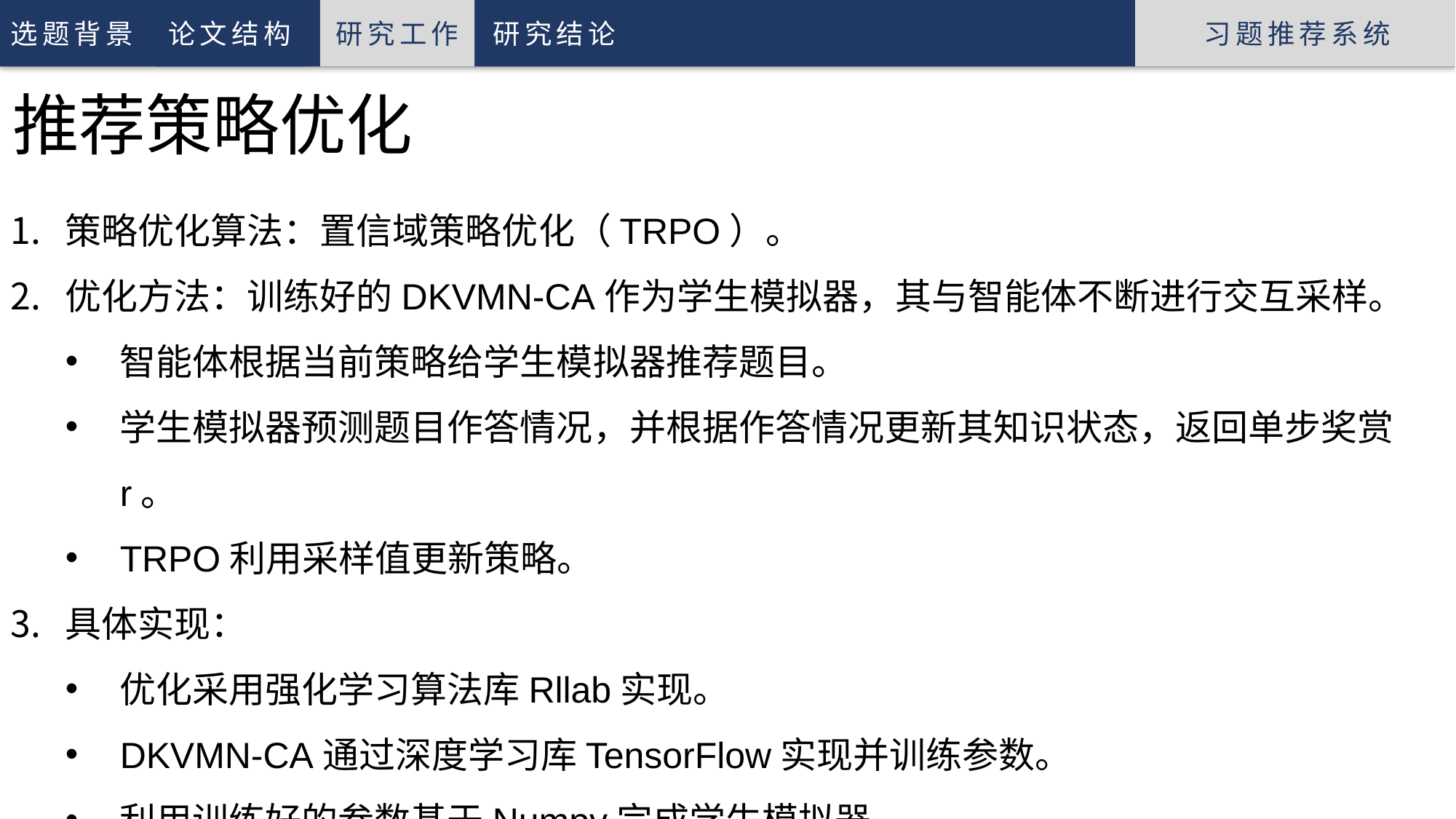

研究工作
习题推荐系统
论文结构
选题背景
研究结论

推荐策略优化
策略优化算法：置信域策略优化（TRPO）。
优化方法：训练好的DKVMN-CA作为学生模拟器，其与智能体不断进行交互采样。
智能体根据当前策略给学生模拟器推荐题目。
学生模拟器预测题目作答情况，并根据作答情况更新其知识状态，返回单步奖赏r。
TRPO利用采样值更新策略。
具体实现：
优化采用强化学习算法库Rllab实现。
DKVMN-CA通过深度学习库TensorFlow实现并训练参数。
利用训练好的参数基于Numpy完成学生模拟器。